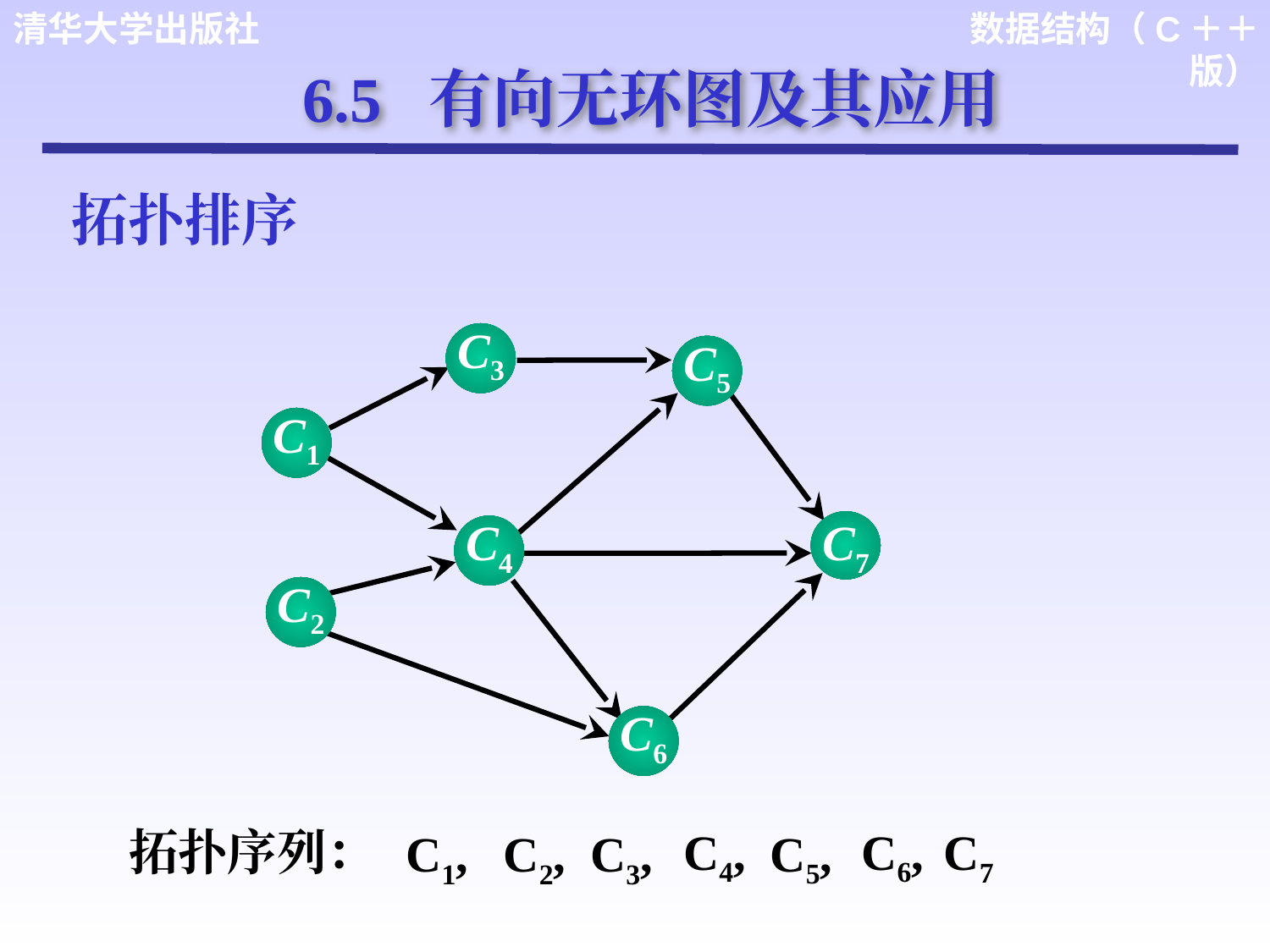

6.5  有向无环图及其应用
拓扑排序
C3

C5

C1

C4

C7

C2

C6

拓扑序列：
C4,
C6,
C7
C5,
C1,
C2,
C3,